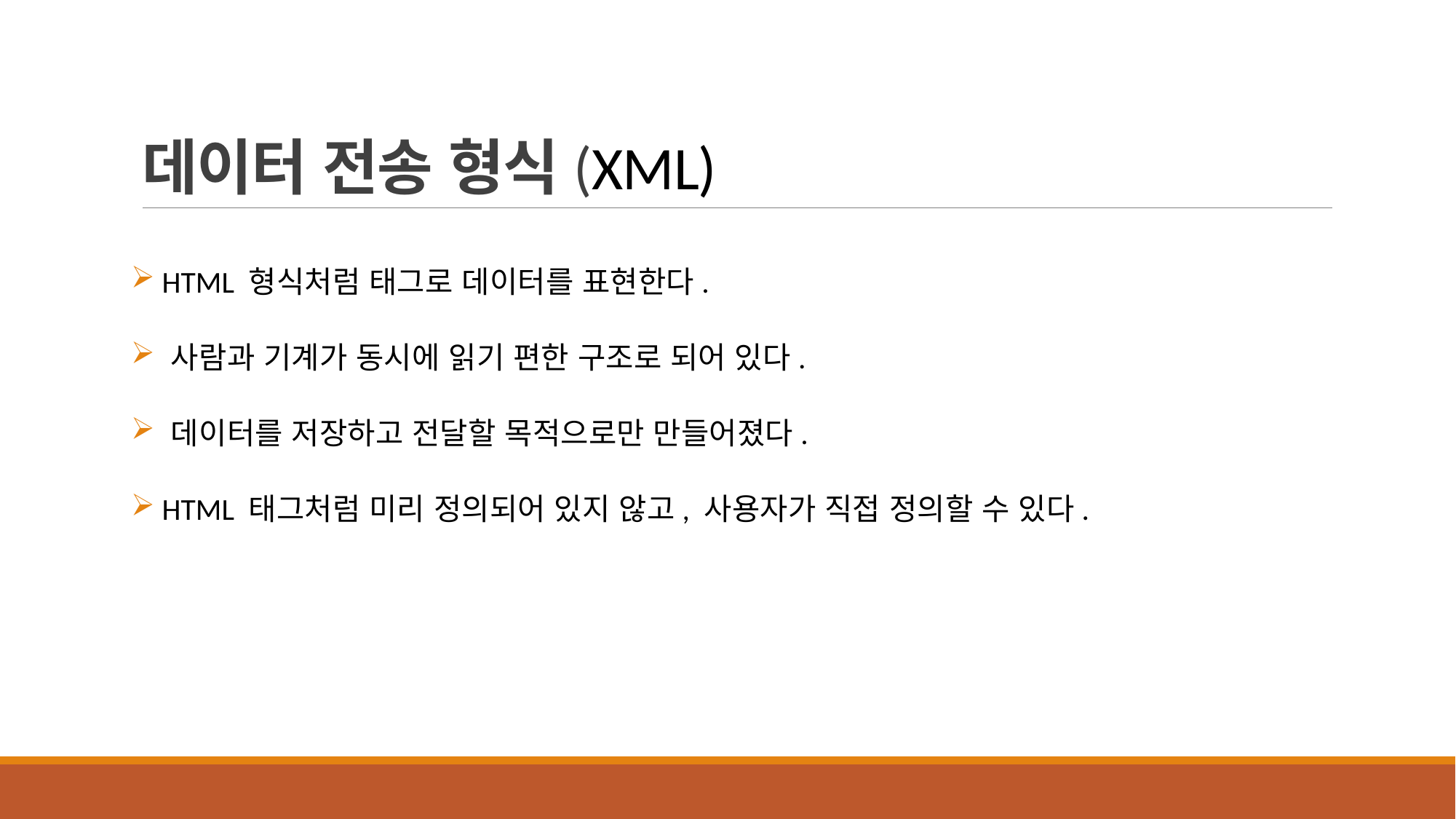

# 데이터 전송 형식(XML)
 HTML 형식처럼 태그로 데이터를 표현한다.
 사람과 기계가 동시에 읽기 편한 구조로 되어 있다.
 데이터를 저장하고 전달할 목적으로만 만들어졌다.
 HTML 태그처럼 미리 정의되어 있지 않고, 사용자가 직접 정의할 수 있다.